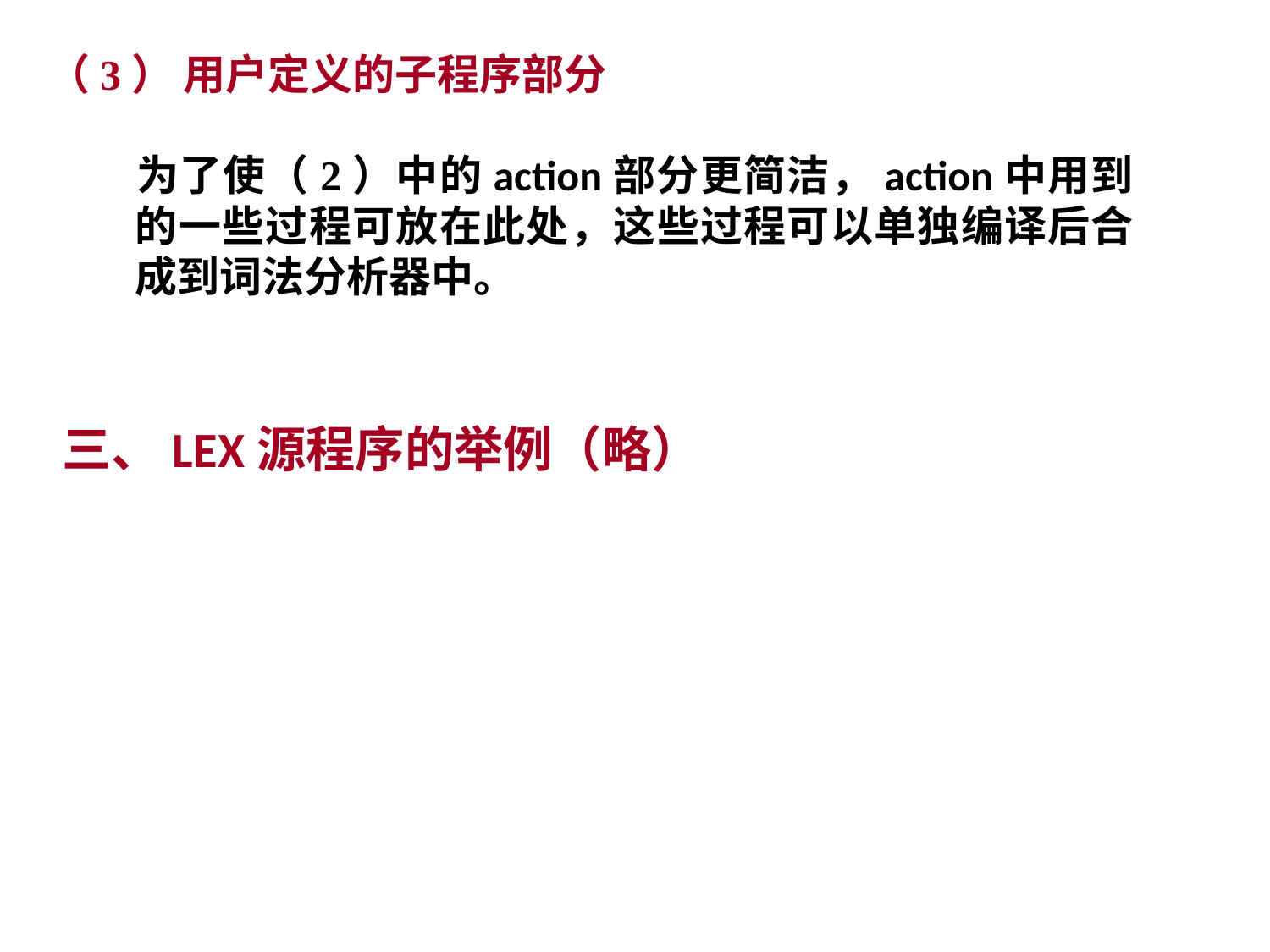

（3） 用户定义的子程序部分
	为了使（2）中的action部分更简洁，action中用到的一些过程可放在此处，这些过程可以单独编译后合成到词法分析器中。
三、LEX源程序的举例（略）